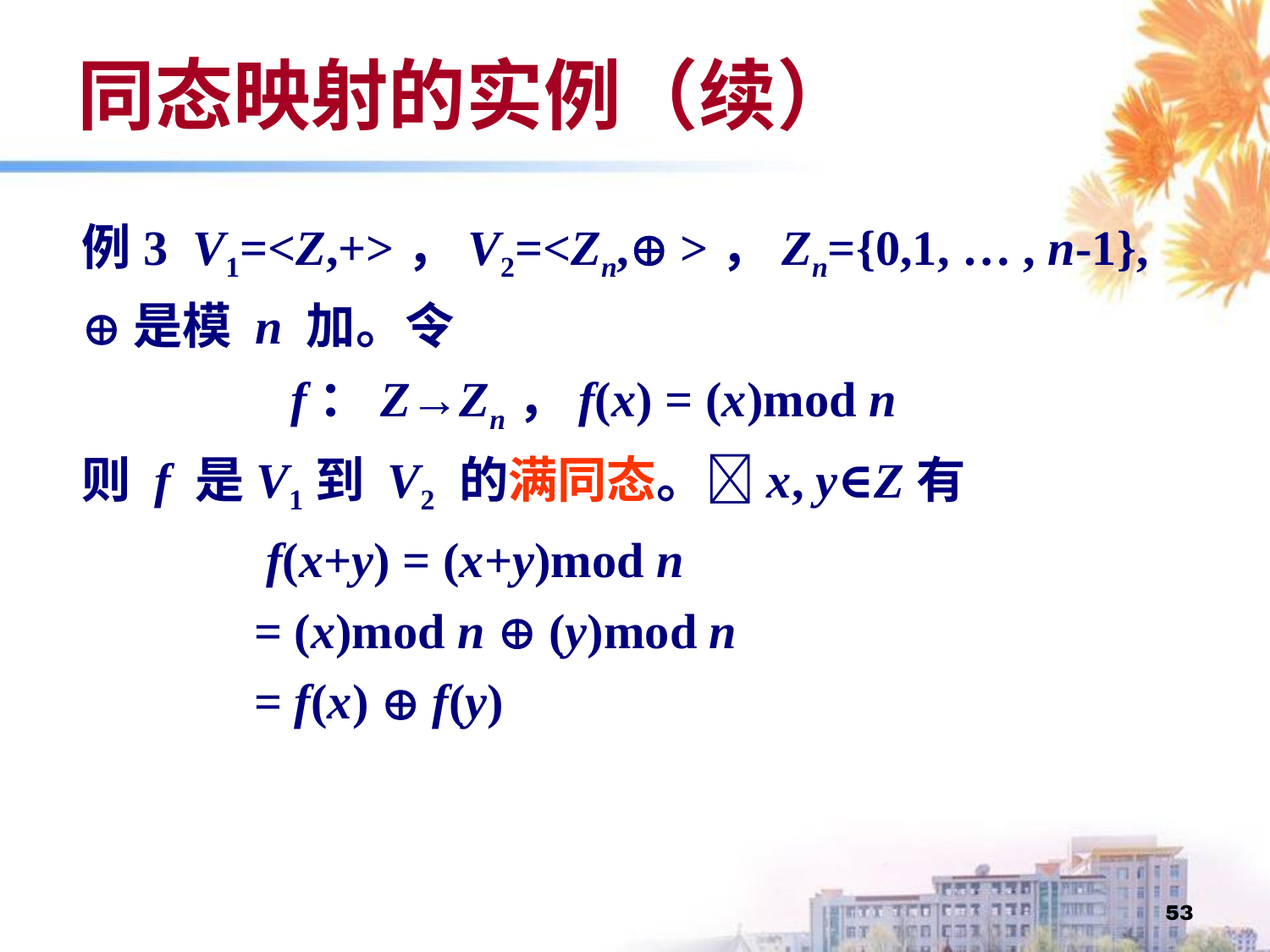

# 同态映射的实例（续）
例3  V1=<Z,+>，V2=<Zn,⊕ >，Zn={0,1, … , n-1}, ⊕是模 n 加。令
                 f：Z→Zn，f(x) = (x)mod n
则 f 是V1到 V2 的满同态。∀x, y∈Z有
               f(x+y) = (x+y)mod n
              = (x)mod n ⊕ (y)mod n
              = f(x) ⊕ f(y)
53